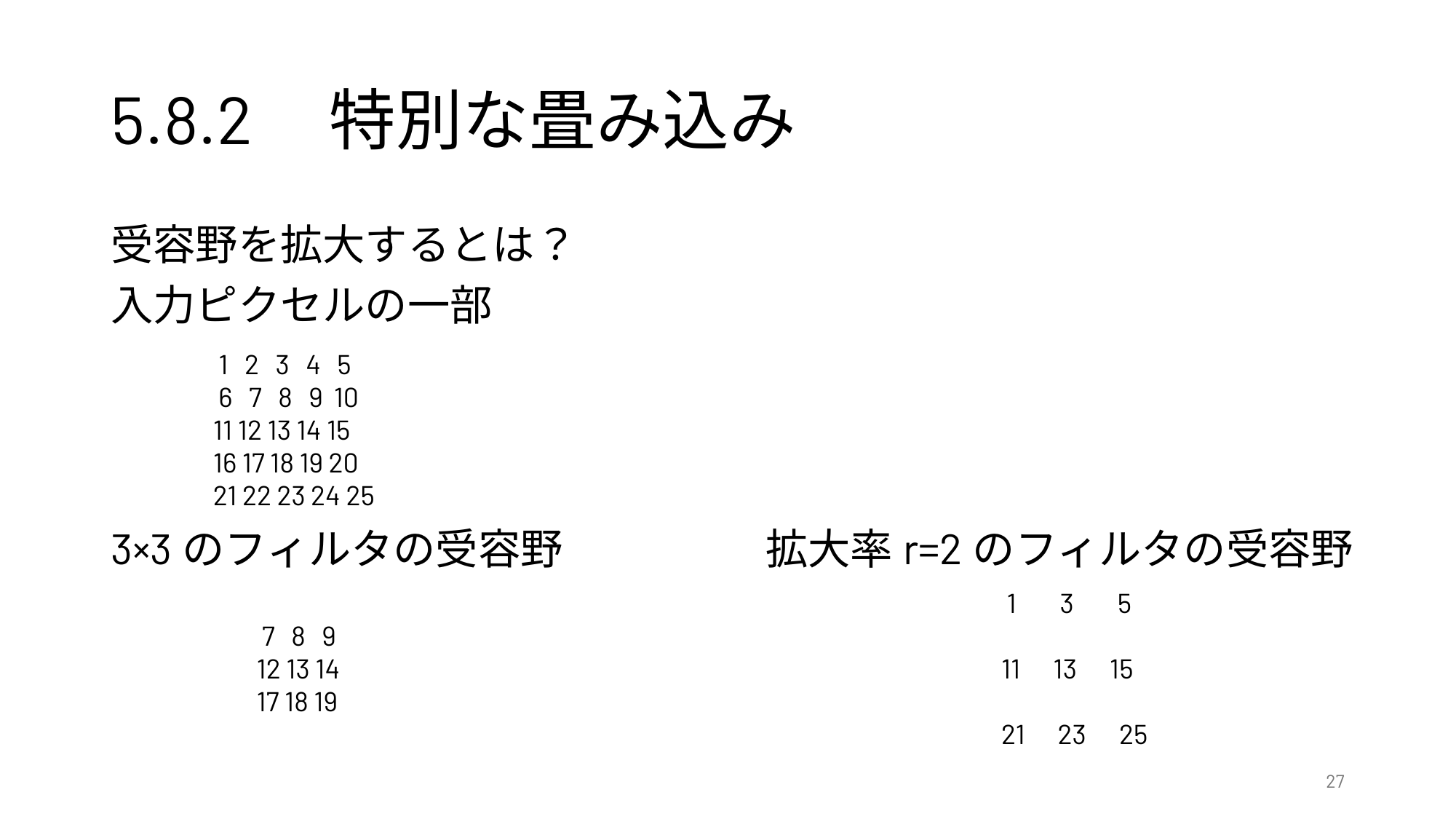

# 5.8.2	特別な畳み込み
受容野を拡大するとは？
入力ピクセルの一部

3×3のフィルタの受容野		拡大率r=2のフィルタの受容野
 1   2   3   4   5
 6   7   8   9  10
11 12 13 14 15
16 17 18 19 20
21 22 23 24 25
 1        3        5

11      13      15

21      23      25
 7   8   9
12 13 14
17 18 19
27